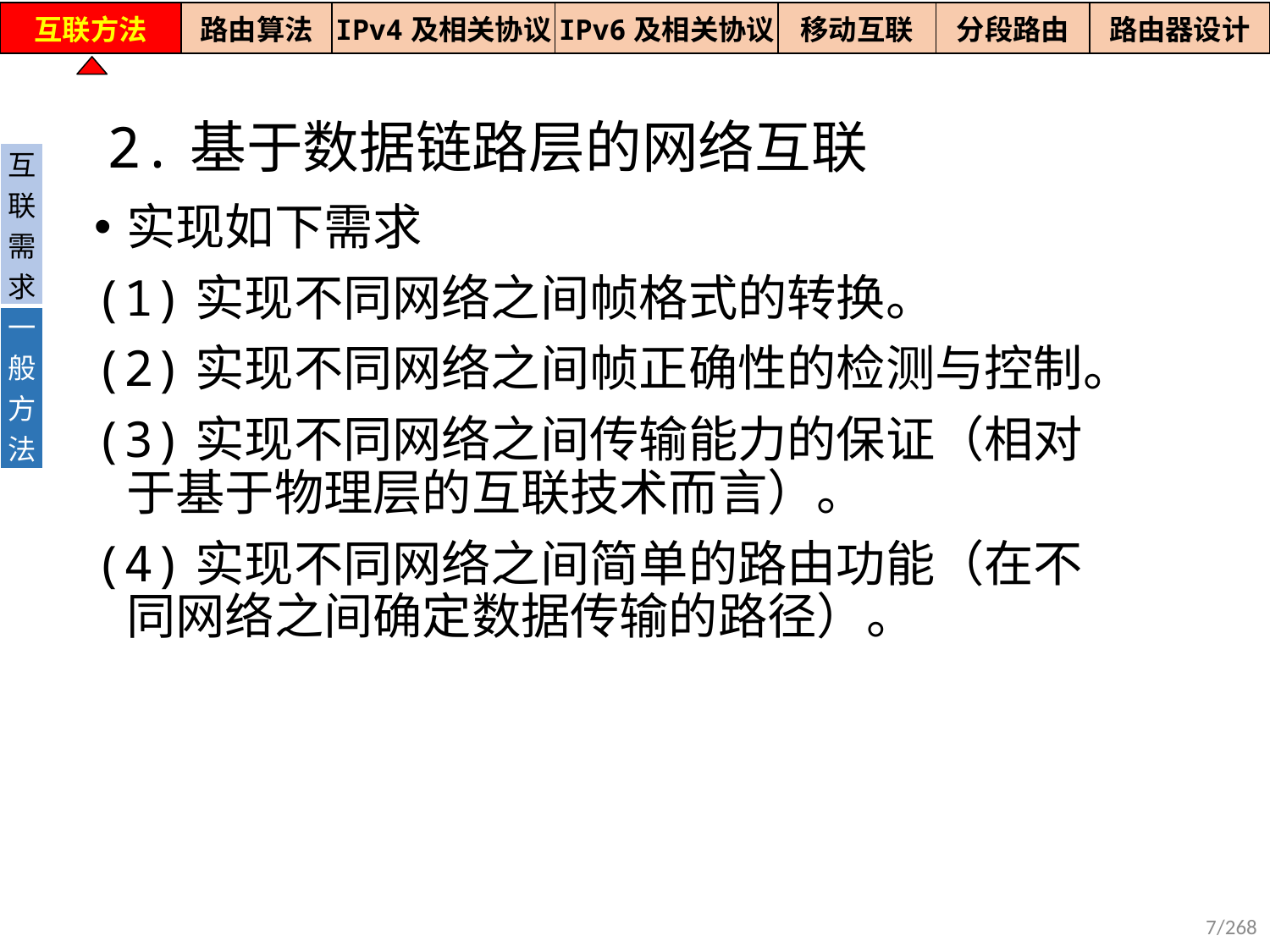

| 互联方法 | 路由算法 | IPv4及相关协议 | IPv6及相关协议 | 移动互联 | 分段路由 | 路由器设计 |
| --- | --- | --- | --- | --- | --- | --- |

# 2.基于数据链路层的网络互联
| 互联需求 |
| --- |
| 一般方法 |
实现如下需求
(1)实现不同网络之间帧格式的转换。
(2)实现不同网络之间帧正确性的检测与控制。
(3)实现不同网络之间传输能力的保证（相对于基于物理层的互联技术而言）。
(4)实现不同网络之间简单的路由功能（在不同网络之间确定数据传输的路径）。
7/268